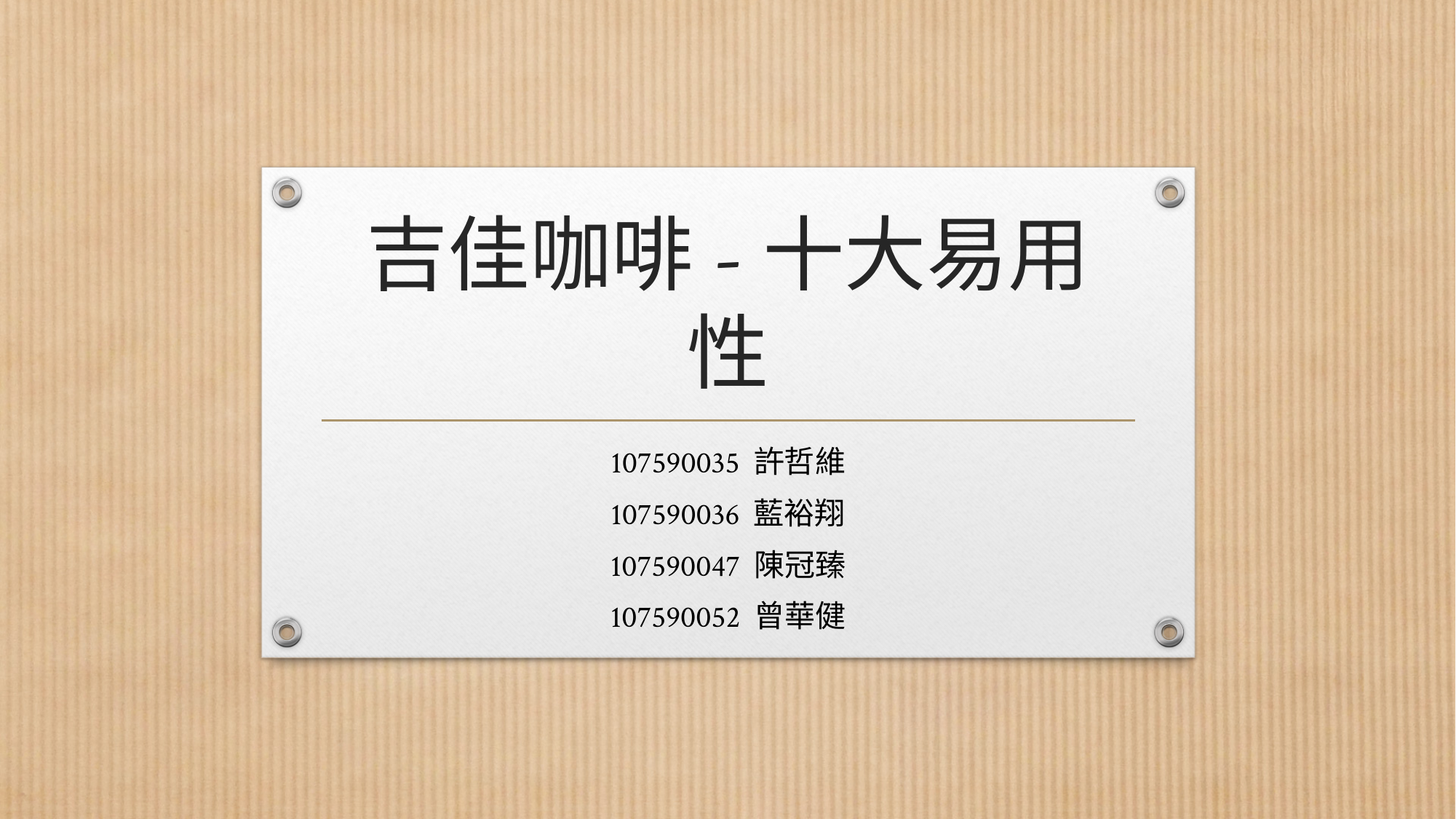

# 吉佳咖啡-十大易用性
107590035 許哲維
107590036 藍裕翔
107590047 陳冠臻
107590052 曾華健